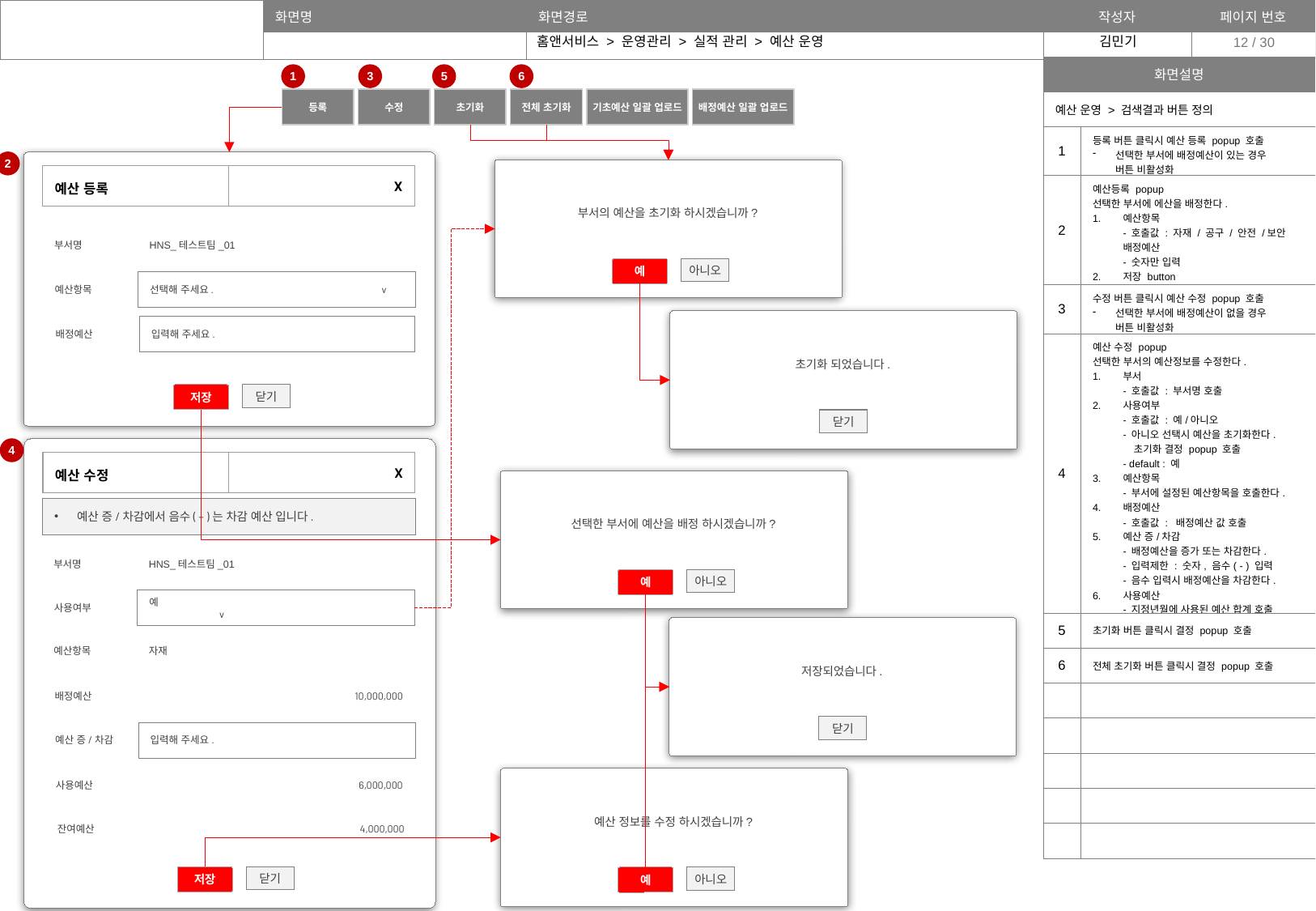

홈앤서비스 > 운영관리 > 실적 관리 > 예산 운영
12
| 화면설명 |  |
| --- | --- |
| 예산 운영 > 검색결과 버튼 정의 |  |
| 1 | 등록 버튼 클릭시 예산 등록 popup 호출 선택한 부서에 배정예산이 있는 경우 버튼 비활성화 |
| 2 | 예산등록 popup 선택한 부서에 에산을 배정한다. 예산항목 - 호출값 : 자재 / 공구 / 안전 /보안 배정예산 - 숫자만 입력 저장 button - 클릭시 결정 popup 호출 |
| 3 | 수정 버튼 클릭시 예산 수정 popup 호출 선택한 부서에 배정예산이 없을 경우 버튼 비활성화 |
| 4 | 예산 수정 popup 선택한 부서의 예산정보를 수정한다. 부서 - 호출값 : 부서명 호출 사용여부 - 호출값 : 예/아니오 - 아니오 선택시 예산을 초기화한다. 초기화 결정 popup 호출 - default : 예 예산항목 - 부서에 설정된 예산항목을 호출한다. 배정예산 - 호출값 : 배정예산 값 호출 예산 증/차감 - 배정예산을 증가 또는 차감한다. - 입력제한 : 숫자, 음수( - ) 입력 - 음수 입력시 배정예산을 차감한다. 사용예산 - 지정년월에 사용된 예산 합계 호출 잔여예산 - 현재 남은 예산을 호출 저장 버튼 클릭시 결정 popup 호출 |
| 5 | 초기화 버튼 클릭시 결정 popup 호출 |
| 6 | 전체 초기화 버튼 클릭시 결정 popup 호출 |
|  |  |
|  |  |
|  |  |
|  |  |
|  |  |
1
3
5
6
등록
수정
초기화
전체 초기화
기초예산 일괄 업로드
배정예산 일괄 업로드
2

| 예산 등록 | X |
| --- | --- |
부서의 예산을 초기화 하시겠습니까?
부서명
HNS_테스트팀_01
예
아니오
예산항목
선택해 주세요.                                                                                   v

배정예산
입력해 주세요.
초기화 되었습니다.
저장
닫기
닫기
4

| 예산 수정 | X |
| --- | --- |
예산 증/차감에서 음수( – )는 차감 예산 입니다.
부서명
HNS_테스트팀_01
사용여부
예                                                                                                               v
배정예산
10,000,000
예산 증/차감
입력해 주세요.
사용예산
6,000,000
잔여예산
4,000,000
저장
닫기

선택한 부서에 예산을 배정 하시겠습니까?
예
아니오

예산항목
자재
저장되었습니다.
닫기

예산 정보를 수정 하시겠습니까?
예
아니오